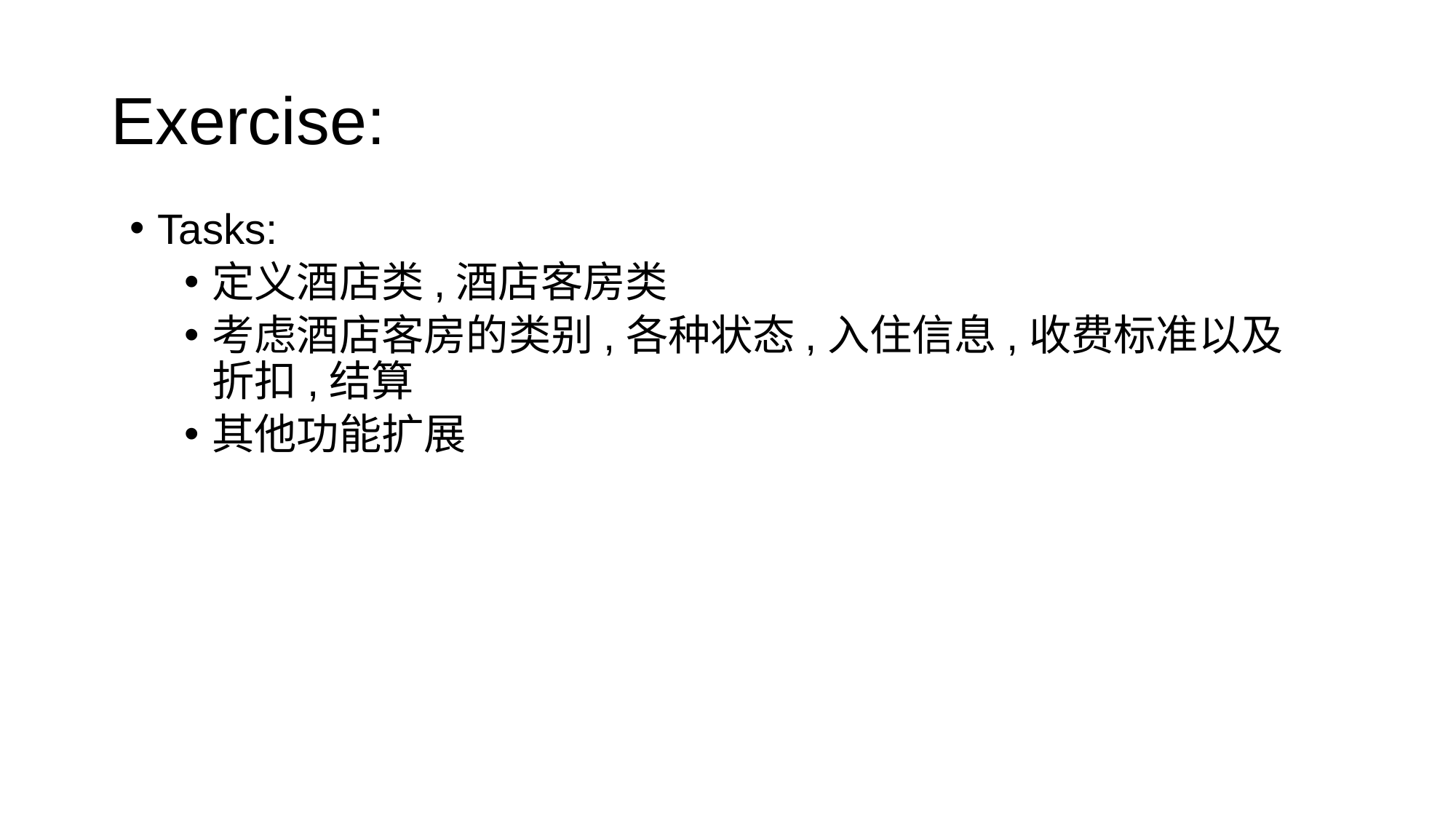

# Exercise:
Tasks:
定义酒店类,酒店客房类
考虑酒店客房的类别,各种状态,入住信息,收费标准以及折扣,结算
其他功能扩展